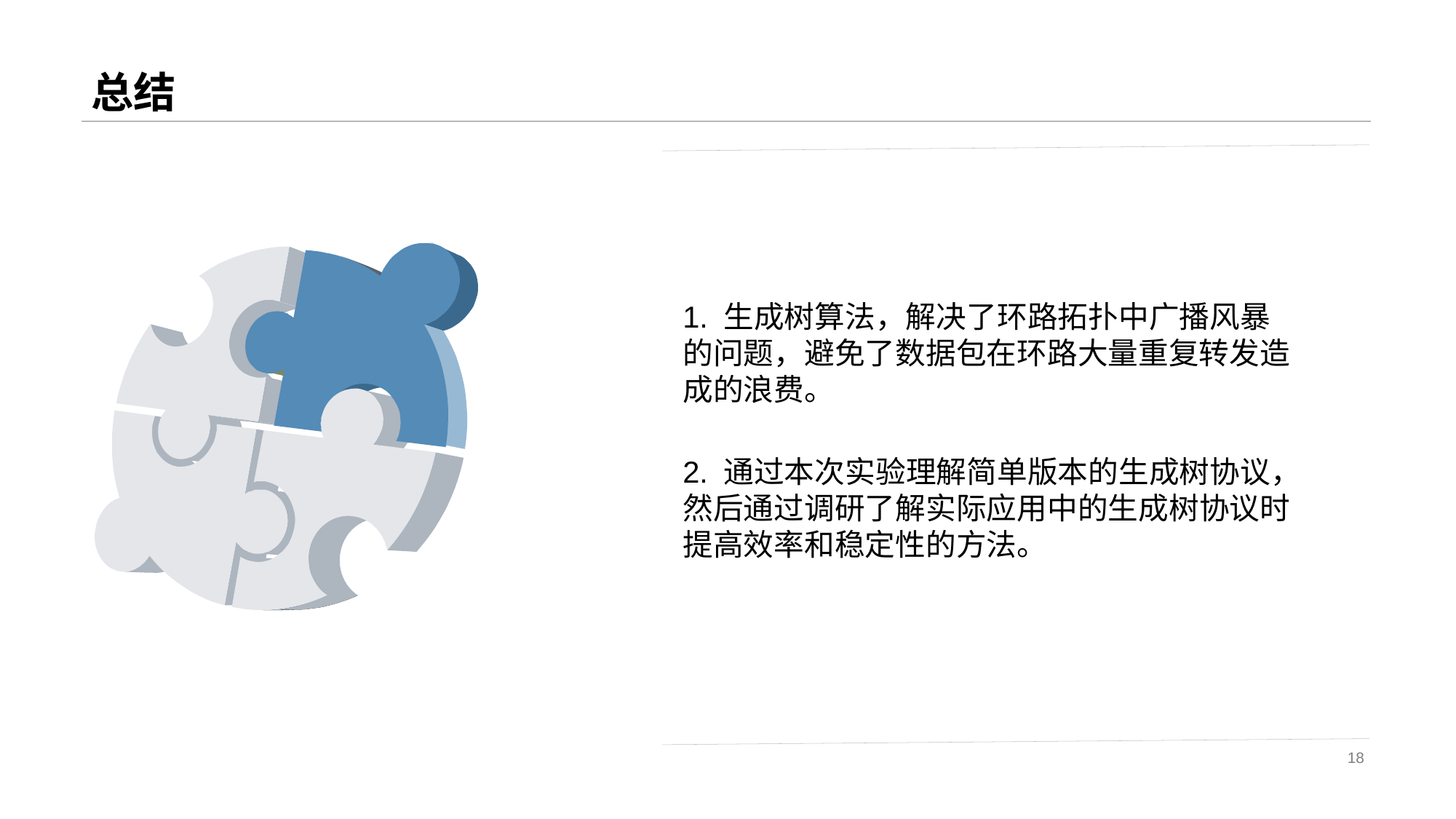

# 总结

1. 生成树算法，解决了环路拓扑中广播风暴的问题，避免了数据包在环路大量重复转发造成的浪费。
2. 通过本次实验理解简单版本的生成树协议，然后通过调研了解实际应用中的生成树协议时提高效率和稳定性的方法。
18